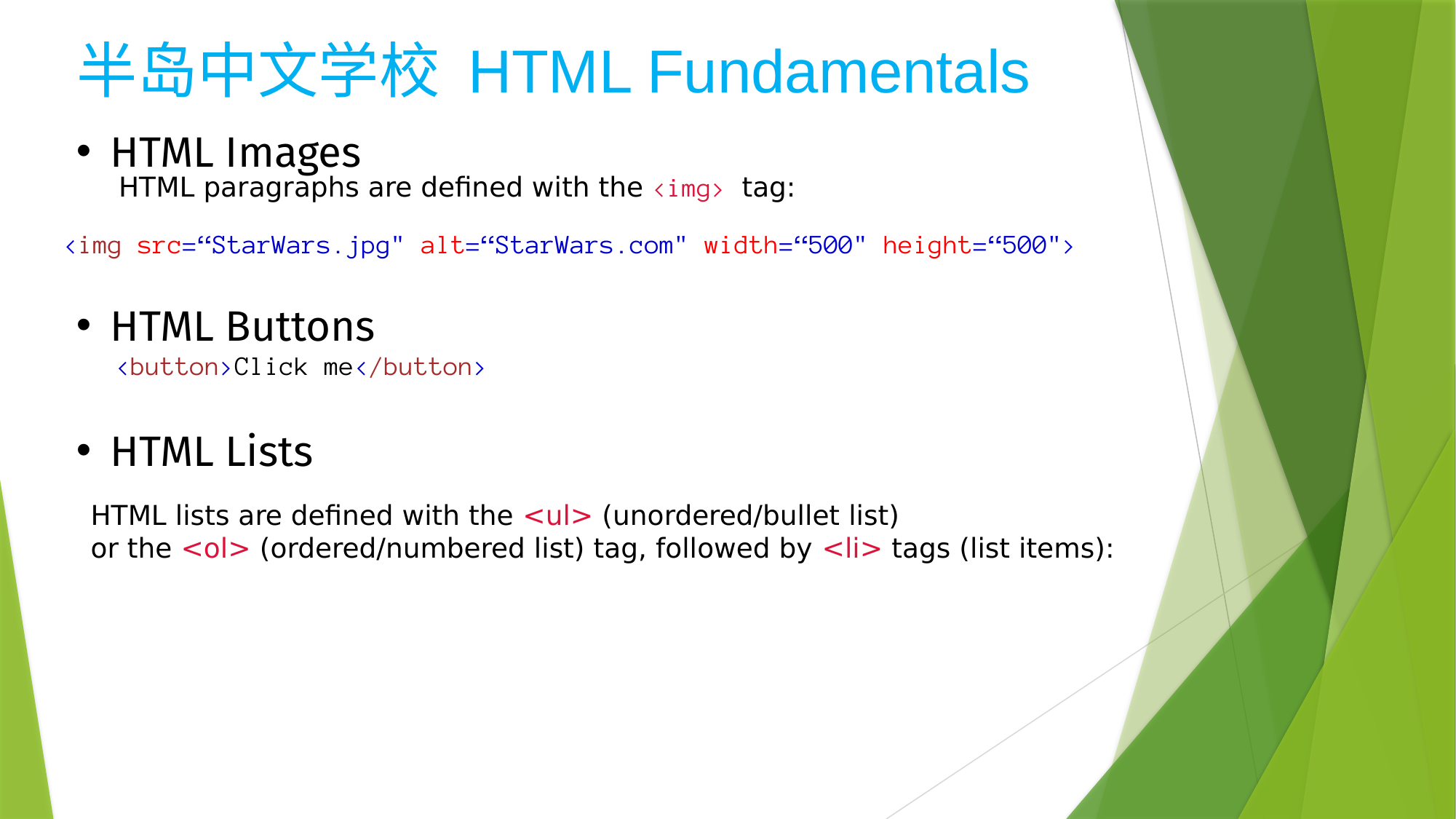

半岛中文学校 HTML Fundamentals
HTML Images

HTML paragraphs are defined with the <img> tag:
<img src=“StarWars.jpg" alt=“StarWars.com" width=“500" height=“500">
HTML Buttons

<button>Click me</button>
HTML Lists

HTML lists are defined with the <ul> (unordered/bullet list)
or the <ol> (ordered/numbered list) tag, followed by <li> tags (list items):